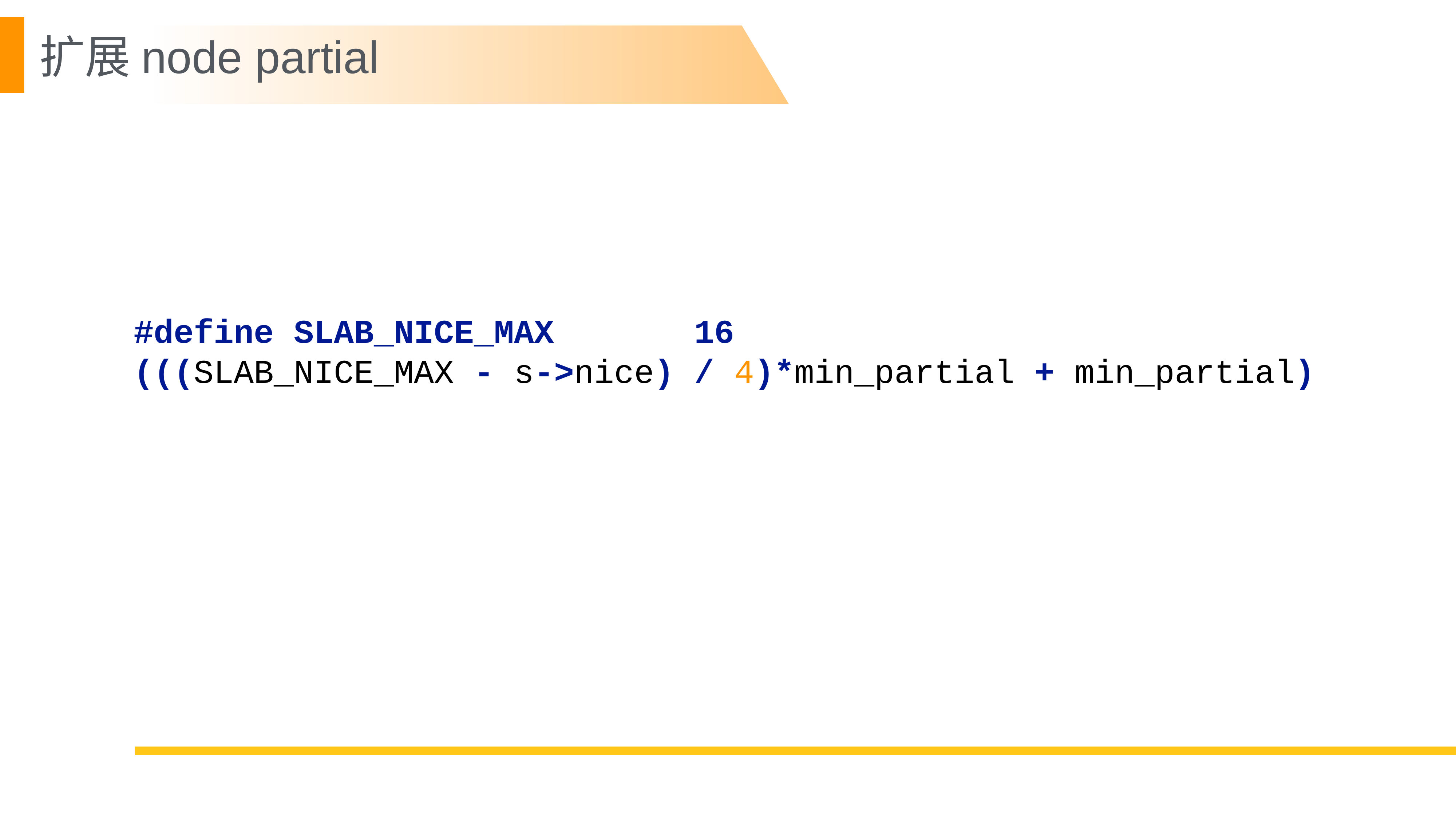

扩展node partial
#define SLAB_NICE_MAX       16
(((SLAB_NICE_MAX - s->nice) / 4)*min_partial + min_partial)